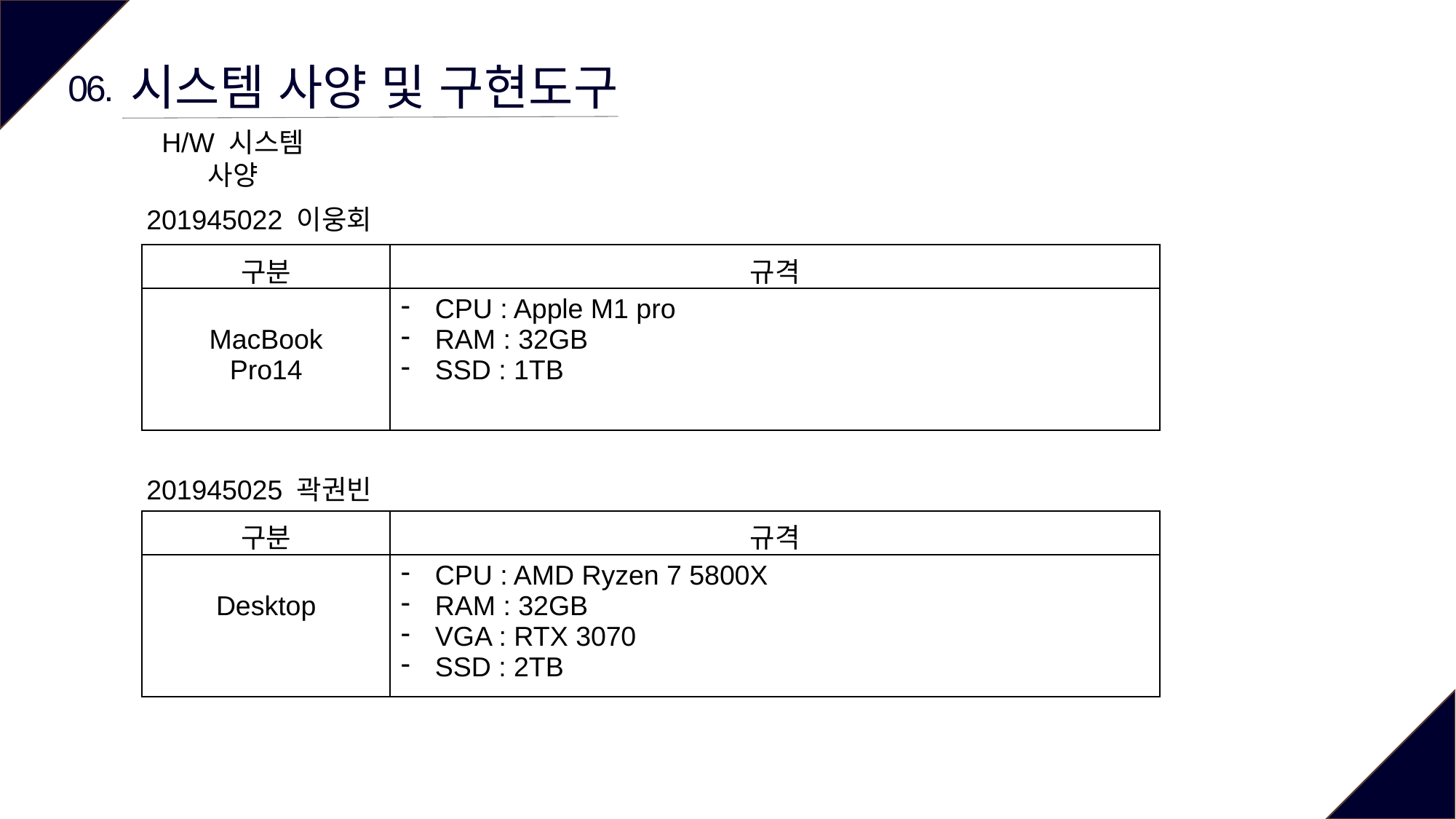

시스템 사양 및 구현도구
06.
H/W 시스템 사양
201945022 이웅회
| 구분 | 규격 |
| --- | --- |
| MacBook Pro14 | CPU : Apple M1 pro RAM : 32GB SSD : 1TB |
201945025 곽권빈
| 구분 | 규격 |
| --- | --- |
| Desktop | CPU : AMD Ryzen 7 5800X RAM : 32GB VGA : RTX 3070 SSD : 2TB |